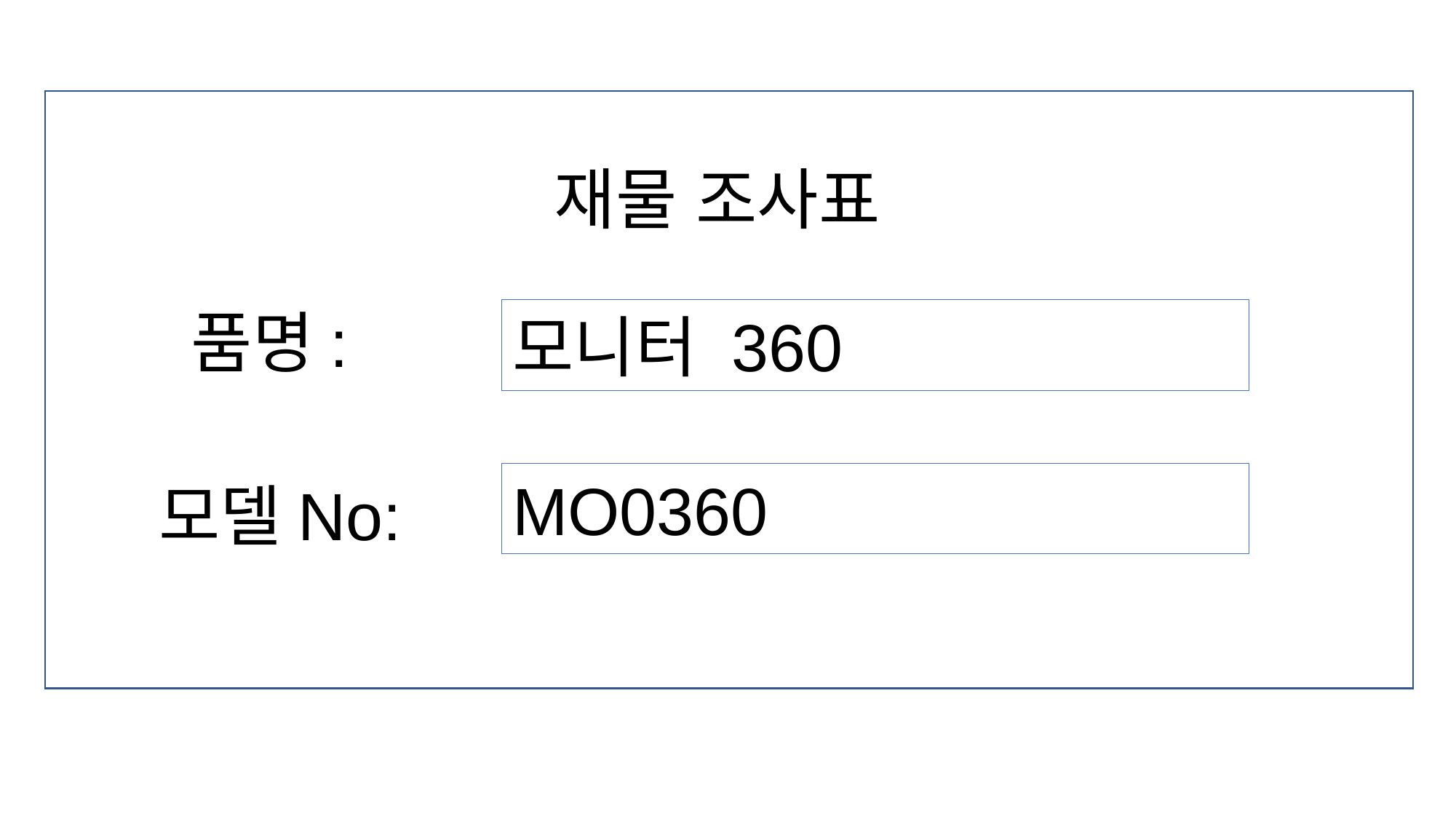

재물 조사표
품명:
모니터 360
MO0360
모델No: